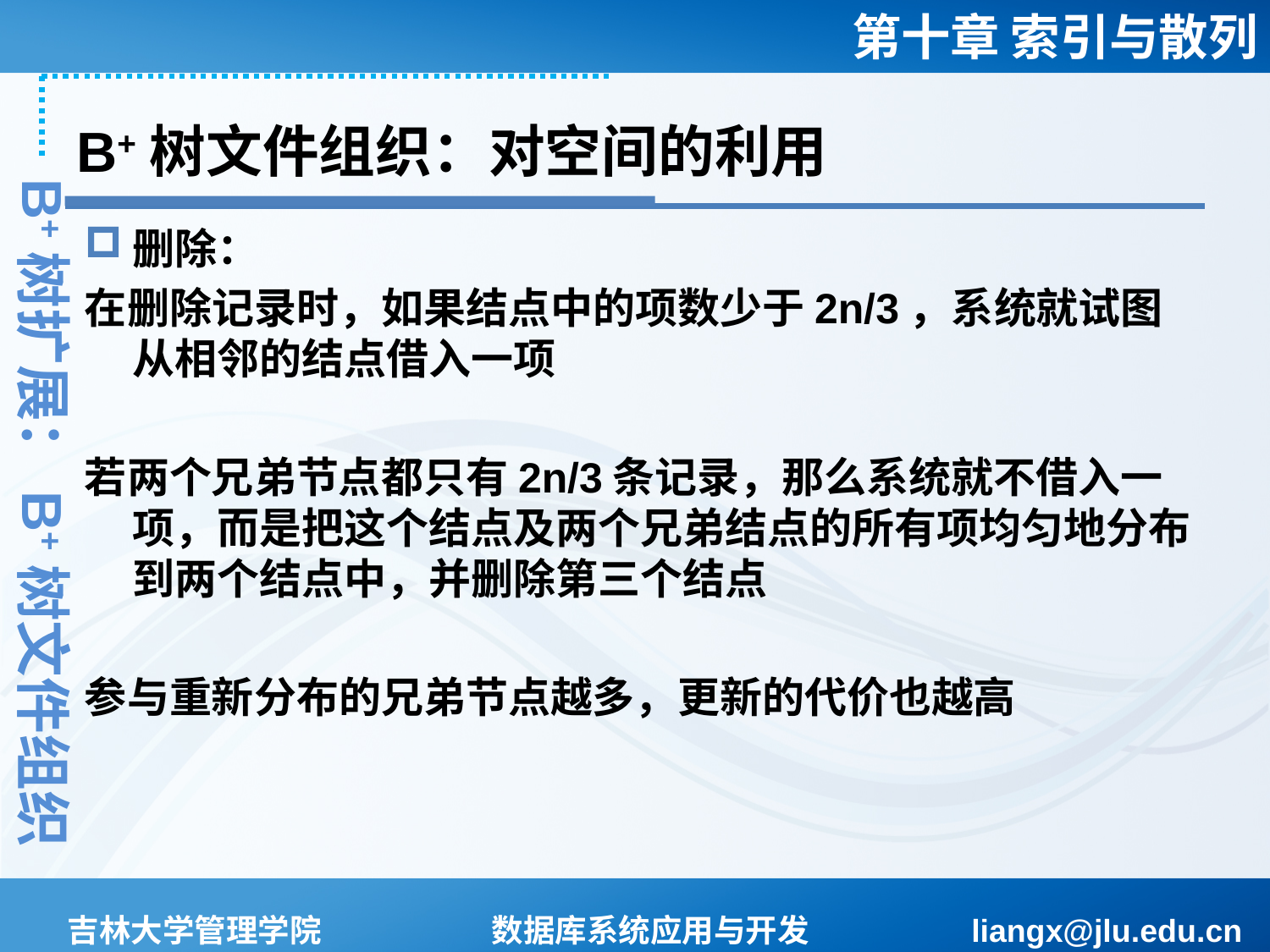

# B+树文件组织：对空间的利用
B+树扩展：B+树文件组织
删除：
在删除记录时，如果结点中的项数少于2n/3，系统就试图从相邻的结点借入一项

若两个兄弟节点都只有2n/3条记录，那么系统就不借入一项，而是把这个结点及两个兄弟结点的所有项均匀地分布到两个结点中，并删除第三个结点

参与重新分布的兄弟节点越多，更新的代价也越高